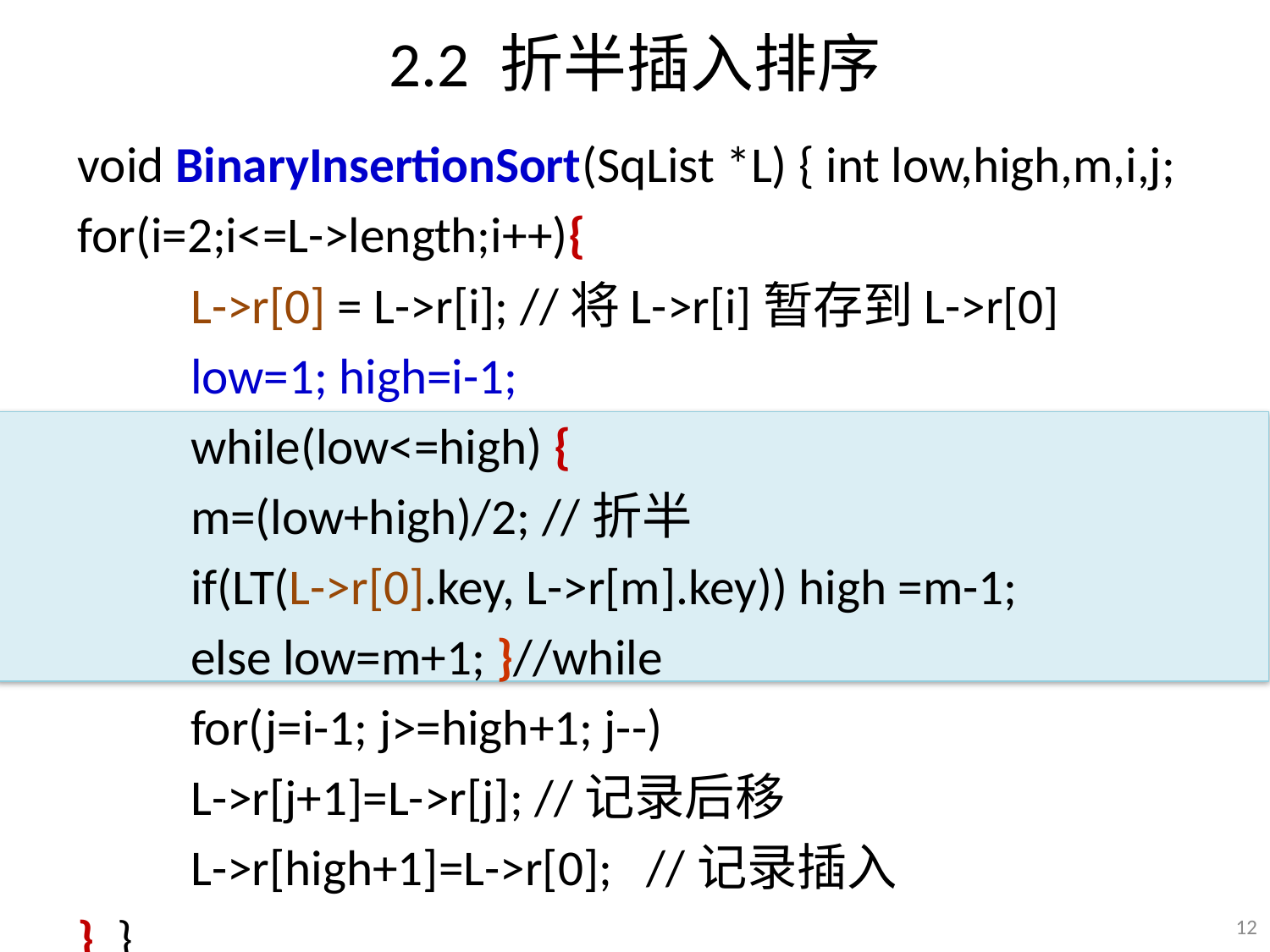

# 2.2 折半插入排序
void BinaryInsertionSort(SqList *L) { int low,high,m,i,j;
for(i=2;i<=L->length;i++){
	L->r[0] = L->r[i]; //将L->r[i]暂存到L->r[0]
	low=1; high=i-1;
	while(low<=high) {
		m=(low+high)/2; //折半
		if(LT(L->r[0].key, L->r[m].key)) high =m-1;
		else low=m+1; }//while
	for(j=i-1; j>=high+1; j--)
		L->r[j+1]=L->r[j]; //记录后移
	L->r[high+1]=L->r[0];   //记录插入
}  }

12